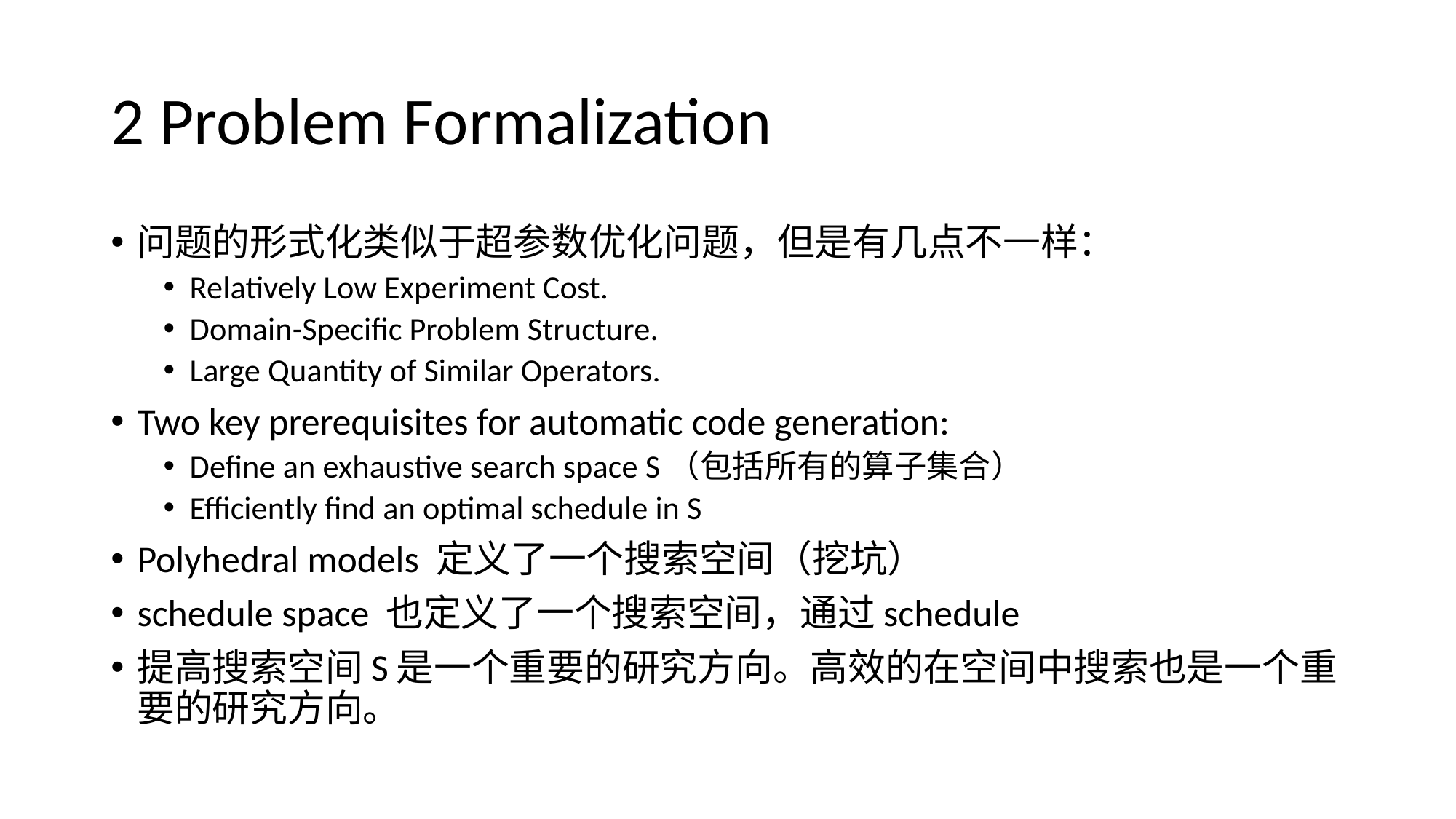

# 2 Problem Formalization
问题的形式化类似于超参数优化问题，但是有几点不一样：
Relatively Low Experiment Cost.
Domain-Specific Problem Structure.
Large Quantity of Similar Operators.
Two key prerequisites for automatic code generation:
Define an exhaustive search space S（包括所有的算子集合）
Efficiently find an optimal schedule in S
Polyhedral models 定义了一个搜索空间（挖坑）
schedule space 也定义了一个搜索空间，通过schedule
提高搜索空间S是一个重要的研究方向。高效的在空间中搜索也是一个重要的研究方向。